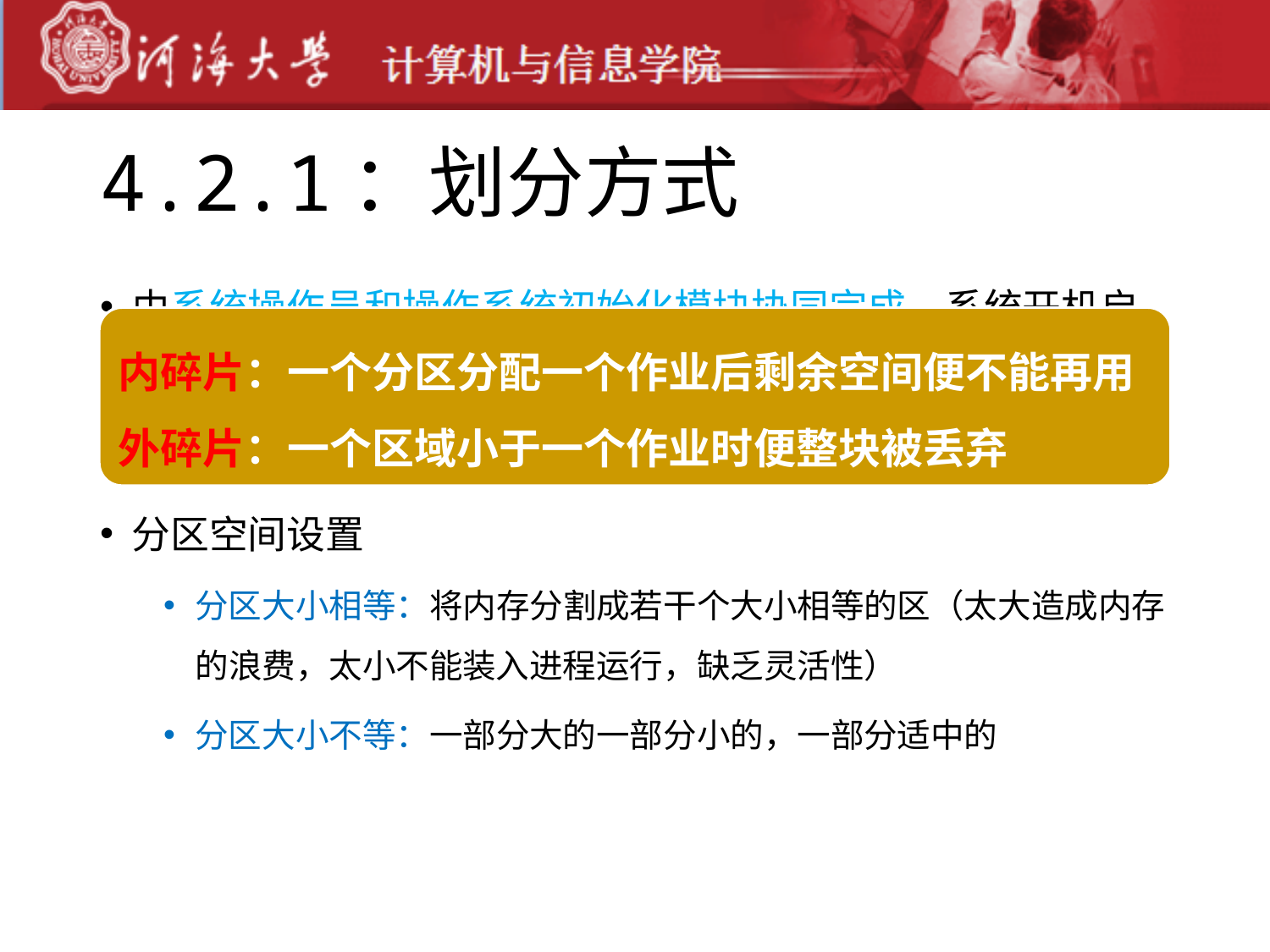

# 4.2.1：划分方式
由系统操作员和操作系统初始化模块协同完成，系统开机启动时，系统操作员根据当天作业情况把主存划分成大小可以不等但位置固定的分区
分区空间设置
分区大小相等：将内存分割成若干个大小相等的区（太大造成内存的浪费，太小不能装入进程运行，缺乏灵活性）
分区大小不等：一部分大的一部分小的，一部分适中的
内碎片：一个分区分配一个作业后剩余空间便不能再用
外碎片：一个区域小于一个作业时便整块被丢弃